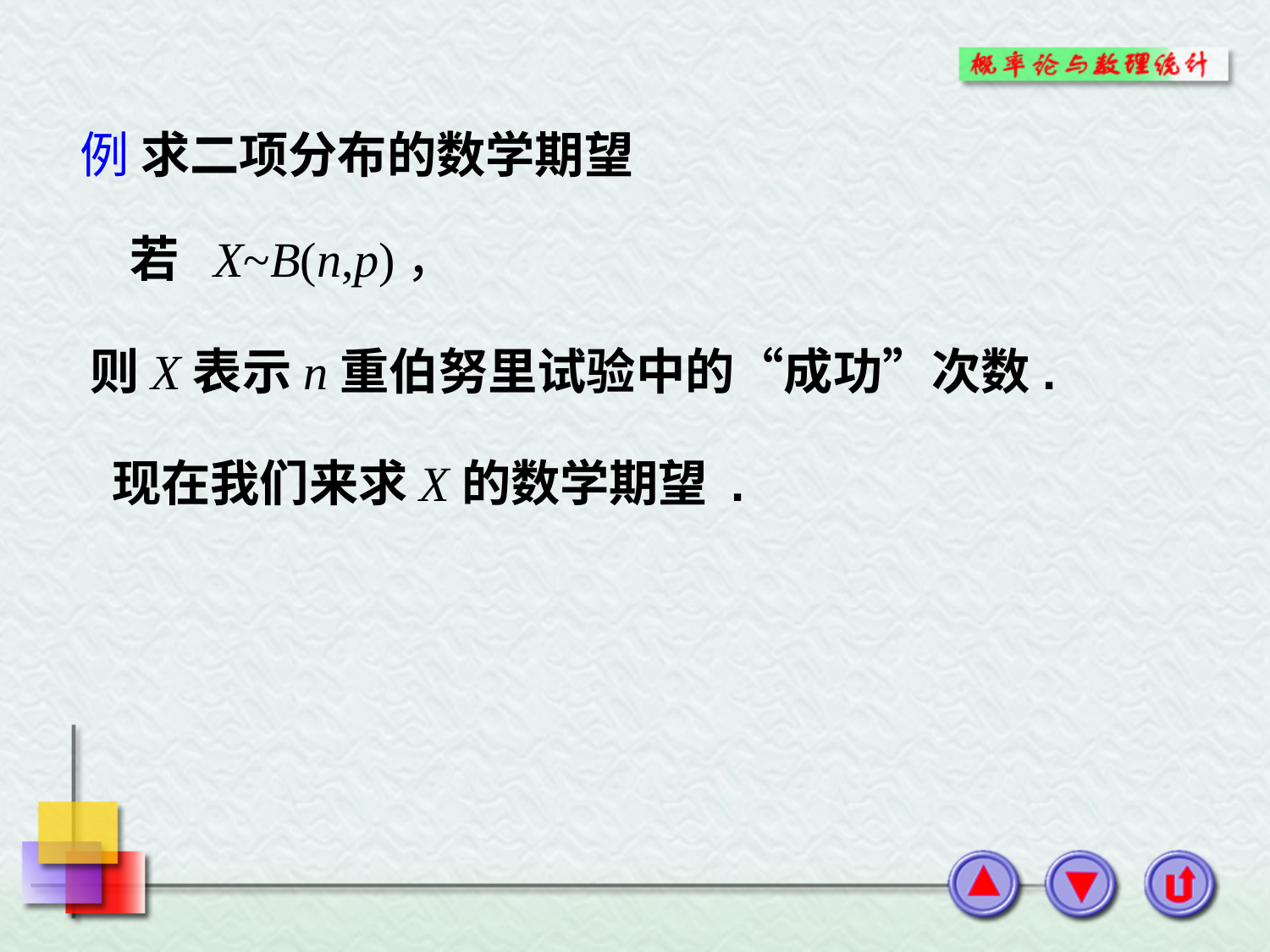

例 求二项分布的数学期望
若  X~B(n,p)，
则X表示n重伯努里试验中的“成功”次数.
现在我们来求X的数学期望 .